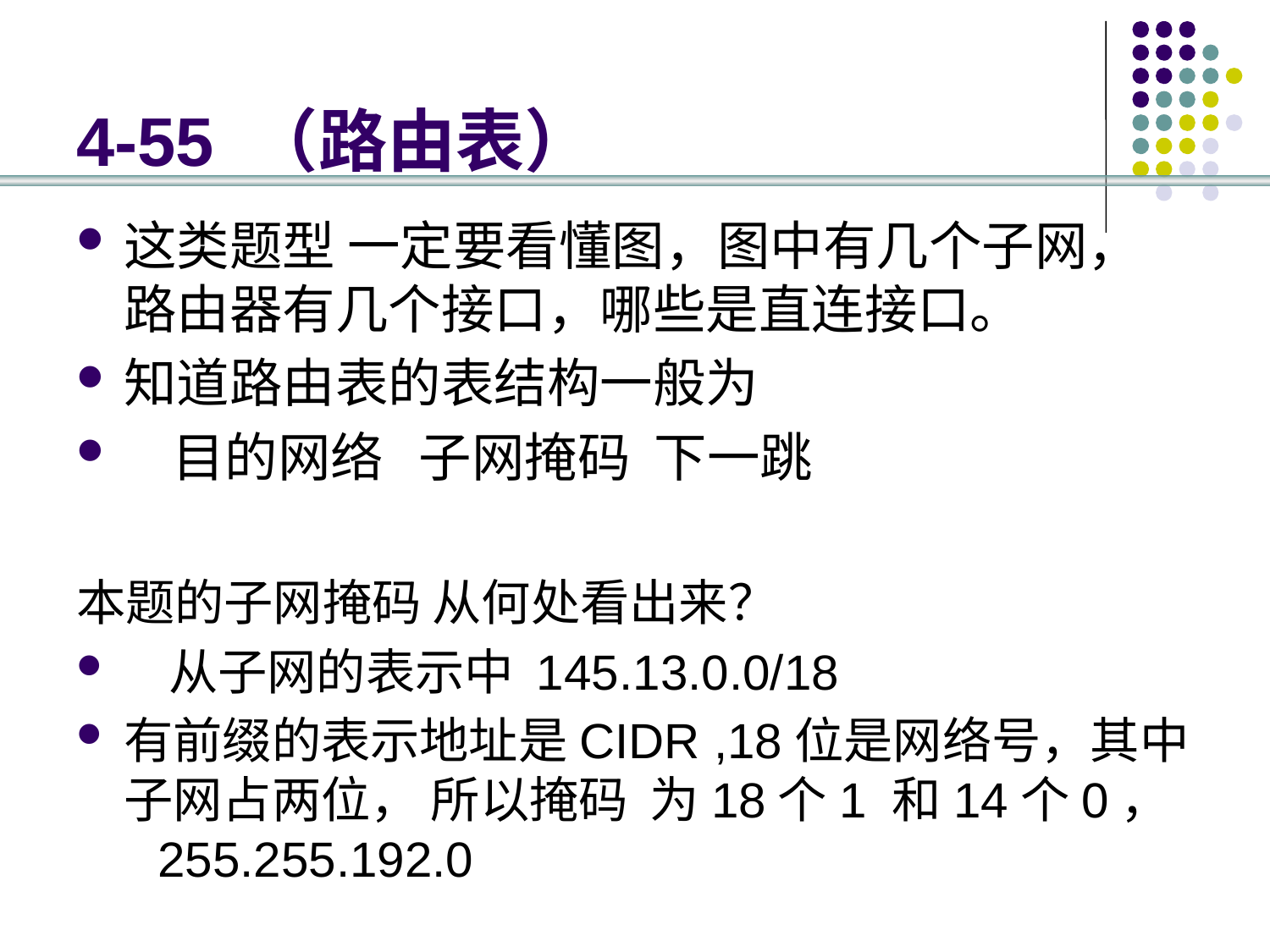

# 4-55 （路由表）
这类题型 一定要看懂图，图中有几个子网，路由器有几个接口，哪些是直连接口。
知道路由表的表结构一般为
   目的网络   子网掩码  下一跳

本题的子网掩码 从何处看出来？
   从子网的表示中 145.13.0.0/18
有前缀的表示地址是CIDR ,18位是网络号，其中子网占两位， 所以掩码  为18个1 和14个0，     255.255.192.0